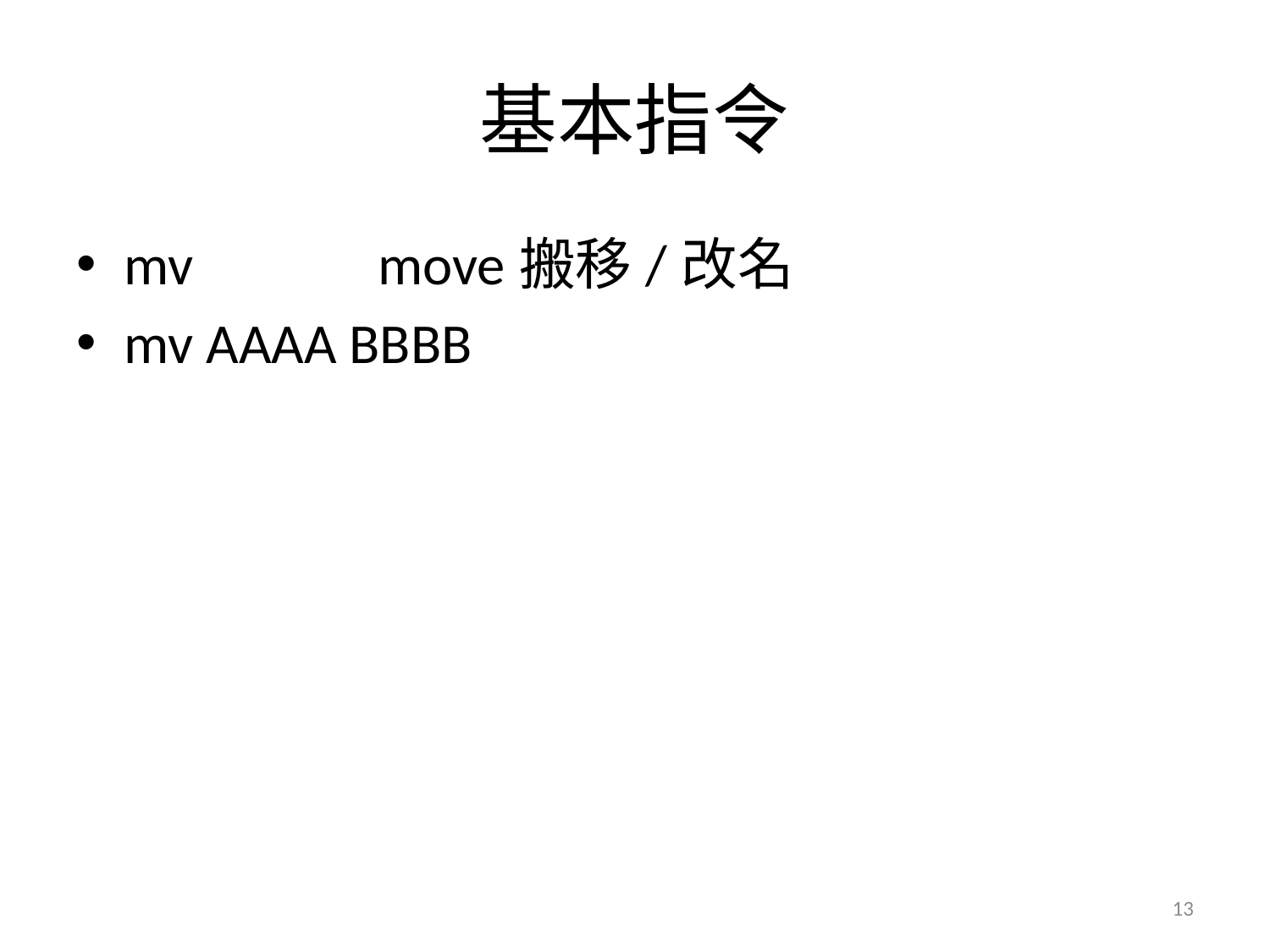

# 基本指令
mv		move搬移/改名
mv AAAA BBBB

13